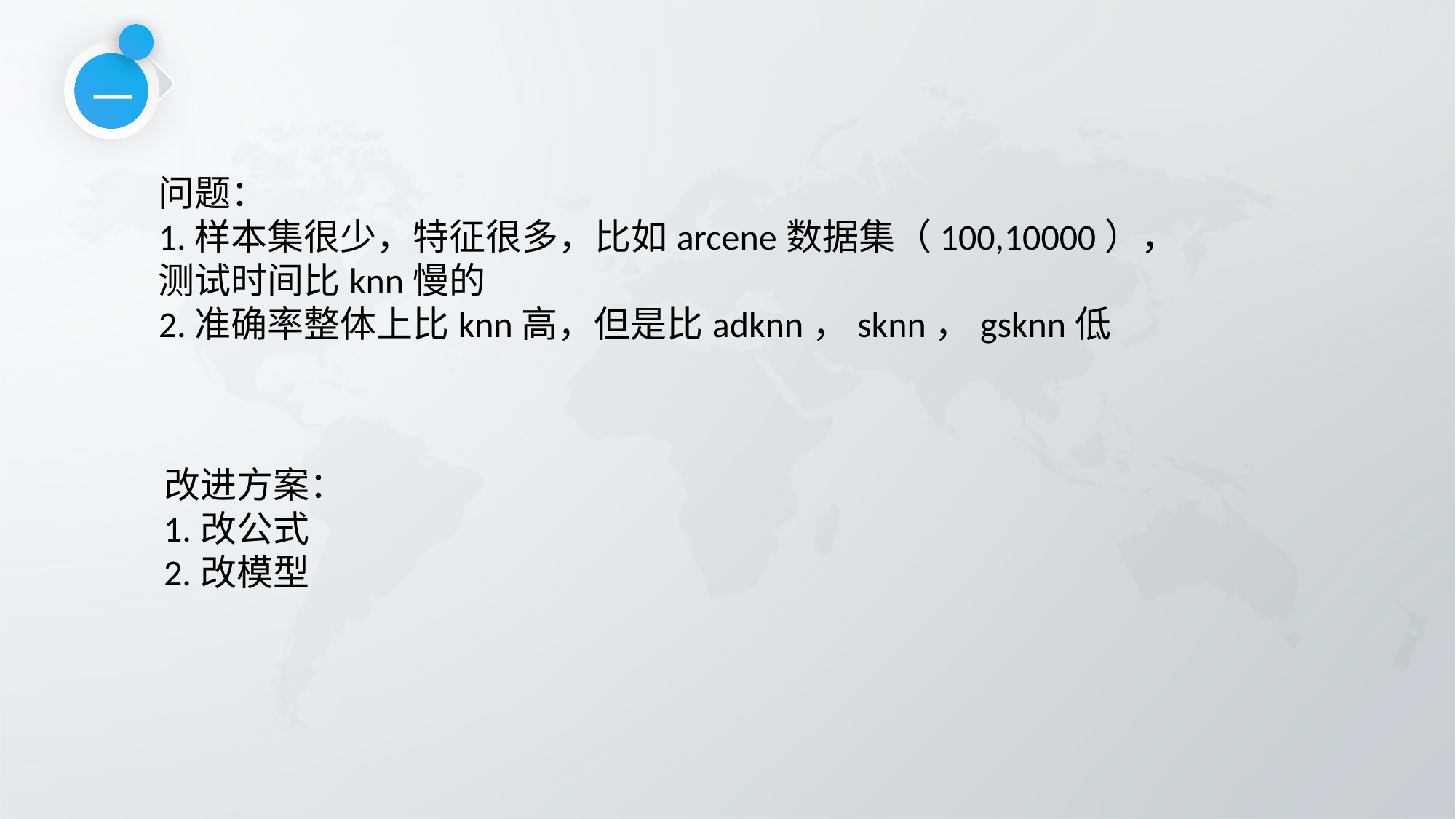

一
问题：
1.样本集很少，特征很多，比如arcene数据集（100,10000），测试时间比knn慢的
2.准确率整体上比knn高，但是比adknn，sknn，gsknn低
改进方案：
1.改公式
2.改模型